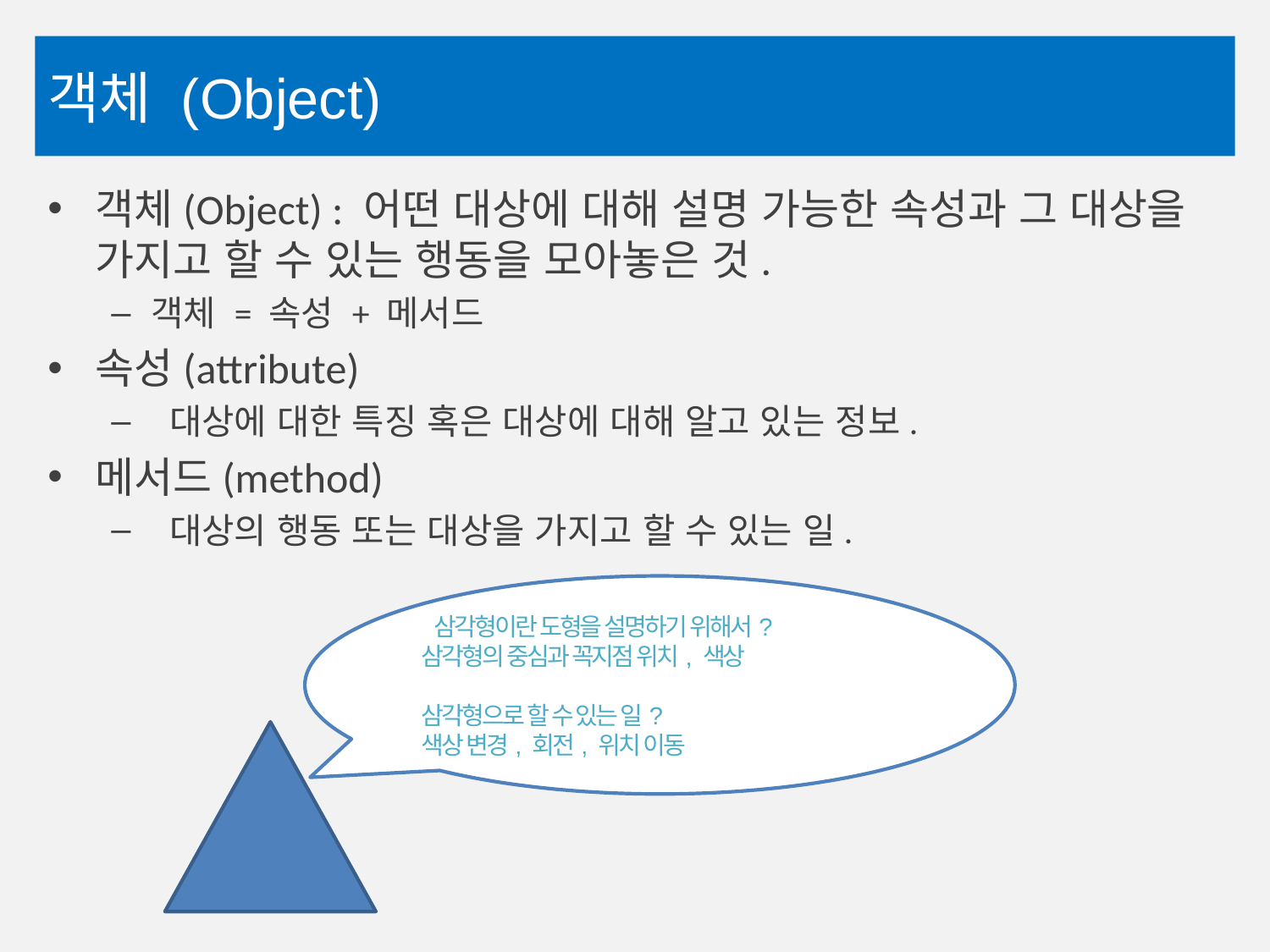

# 객체 (Object)
객체(Object) : 어떤 대상에 대해 설명 가능한 속성과 그 대상을 가지고 할 수 있는 행동을 모아놓은 것.
객체 = 속성 + 메서드
속성(attribute)
 대상에 대한 특징 혹은 대상에 대해 알고 있는 정보.
메서드(method)
 대상의 행동 또는 대상을 가지고 할 수 있는 일.
 삼각형이란 도형을 설명하기 위해서?
삼각형의 중심과 꼭지점 위치, 색상

삼각형으로 할 수 있는 일?
색상 변경, 회전, 위치 이동